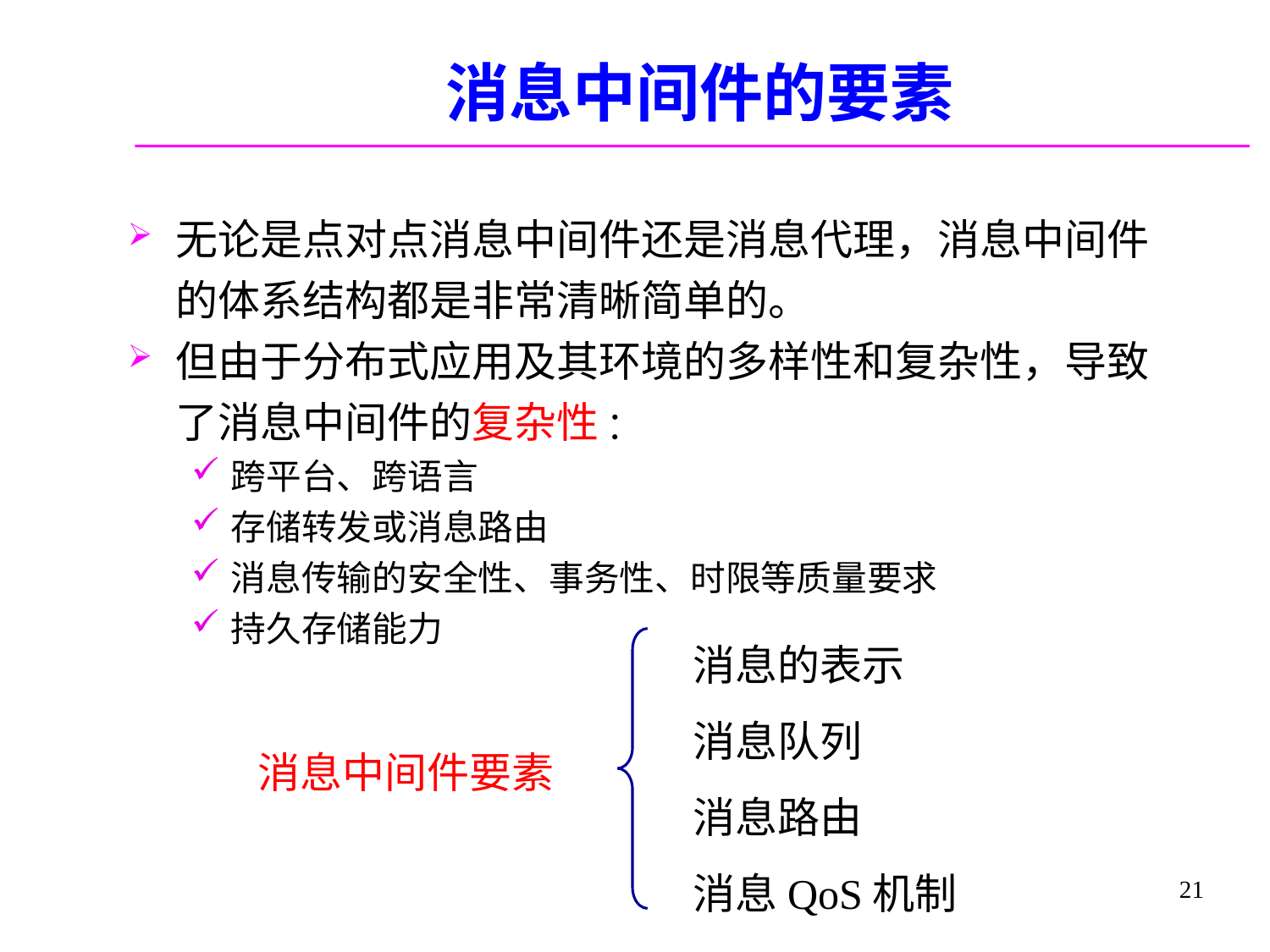

# 消息中间件的要素
无论是点对点消息中间件还是消息代理，消息中间件的体系结构都是非常清晰简单的。
但由于分布式应用及其环境的多样性和复杂性，导致了消息中间件的复杂性:
跨平台、跨语言
存储转发或消息路由
消息传输的安全性、事务性、时限等质量要求
持久存储能力
消息的表示
消息队列
消息路由
消息QoS机制

消息中间件要素
21